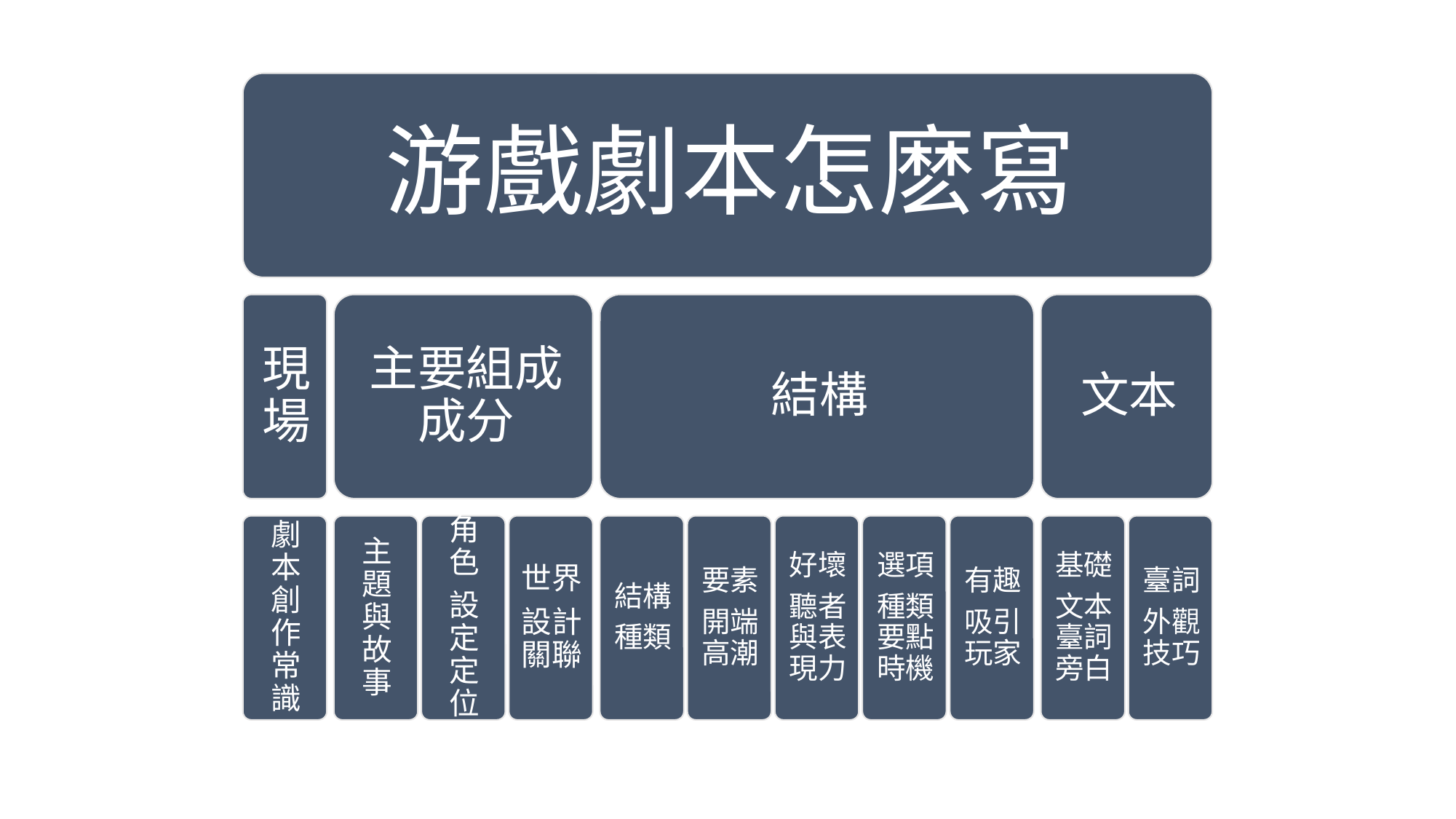

游戲劇本怎麽寫
現場
劇本創作常識
主要組成成分
主題與故事
角色
設定定位
世界
設計關聯
結構
結構
種類
要素
開端高潮
好壞
聽者與表現力
選項
種類要點時機
有趣
吸引玩家
文本
基礎
文本臺詞旁白
臺詞
外觀技巧